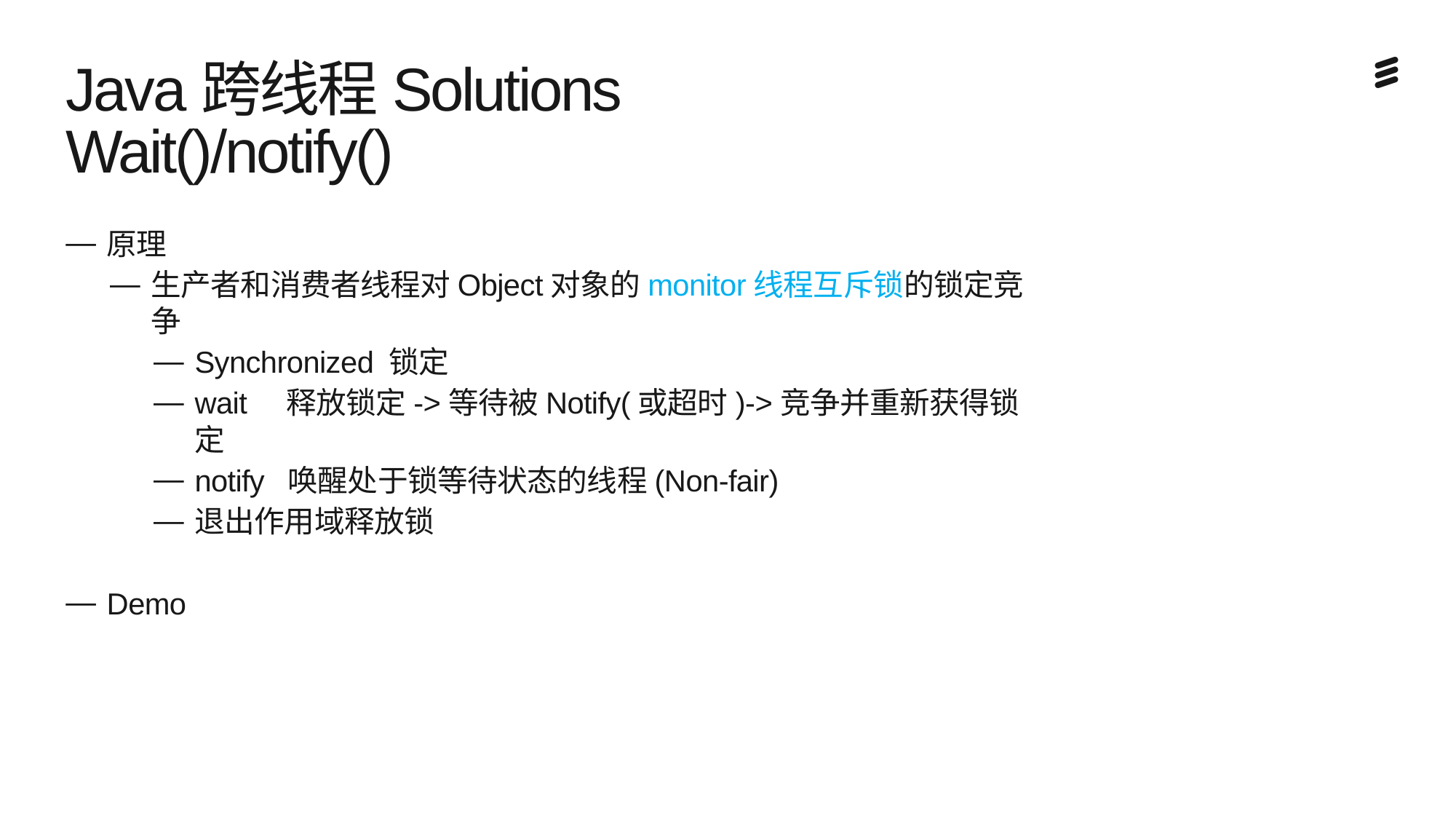

# Java跨线程Solutions Wait()/notify()
原理
生产者和消费者线程对Object对象的monitor线程互斥锁的锁定竞争
Synchronized 锁定
wait    释放锁定->等待被Notify(或超时)->竞争并重新获得锁定
notify  唤醒处于锁等待状态的线程(Non-fair)
退出作用域释放锁

Demo